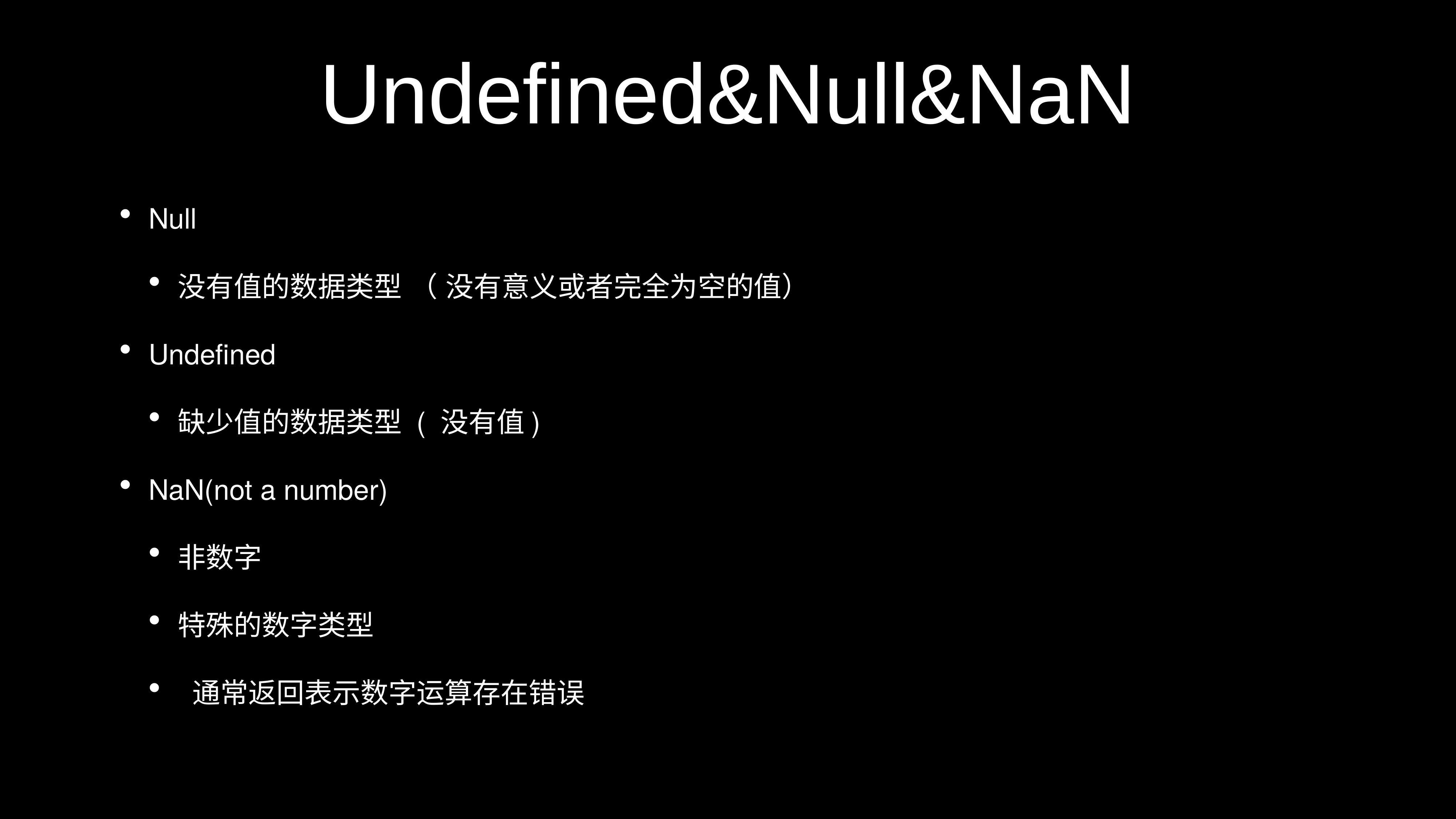

# Undefined&Null&NaN
Null
没有值的数据类型 （ 没有意义或者完全为空的值）
Undefined
缺少值的数据类型 ( 没有值)
NaN(not a number)
非数字
特殊的数字类型
 通常返回表示数字运算存在错误